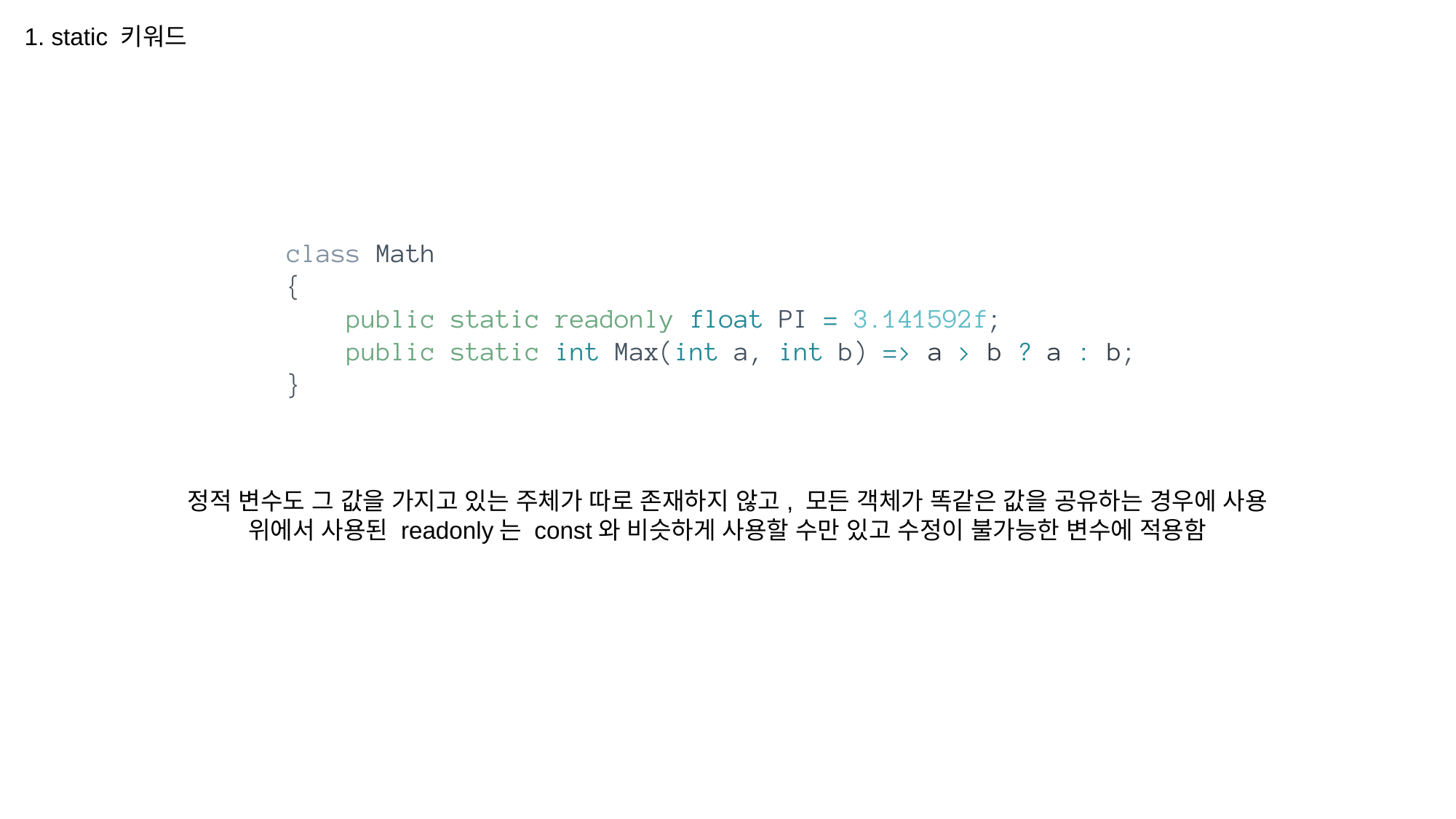

1. static 키워드
class Math
{
    public static readonly float PI = 3.141592f;
    public static int Max(int a, int b) => a > b ? a : b;
}
정적 변수도 그 값을 가지고 있는 주체가 따로 존재하지 않고, 모든 객체가 똑같은 값을 공유하는 경우에 사용
위에서 사용된 readonly는 const와 비슷하게 사용할 수만 있고 수정이 불가능한 변수에 적용함